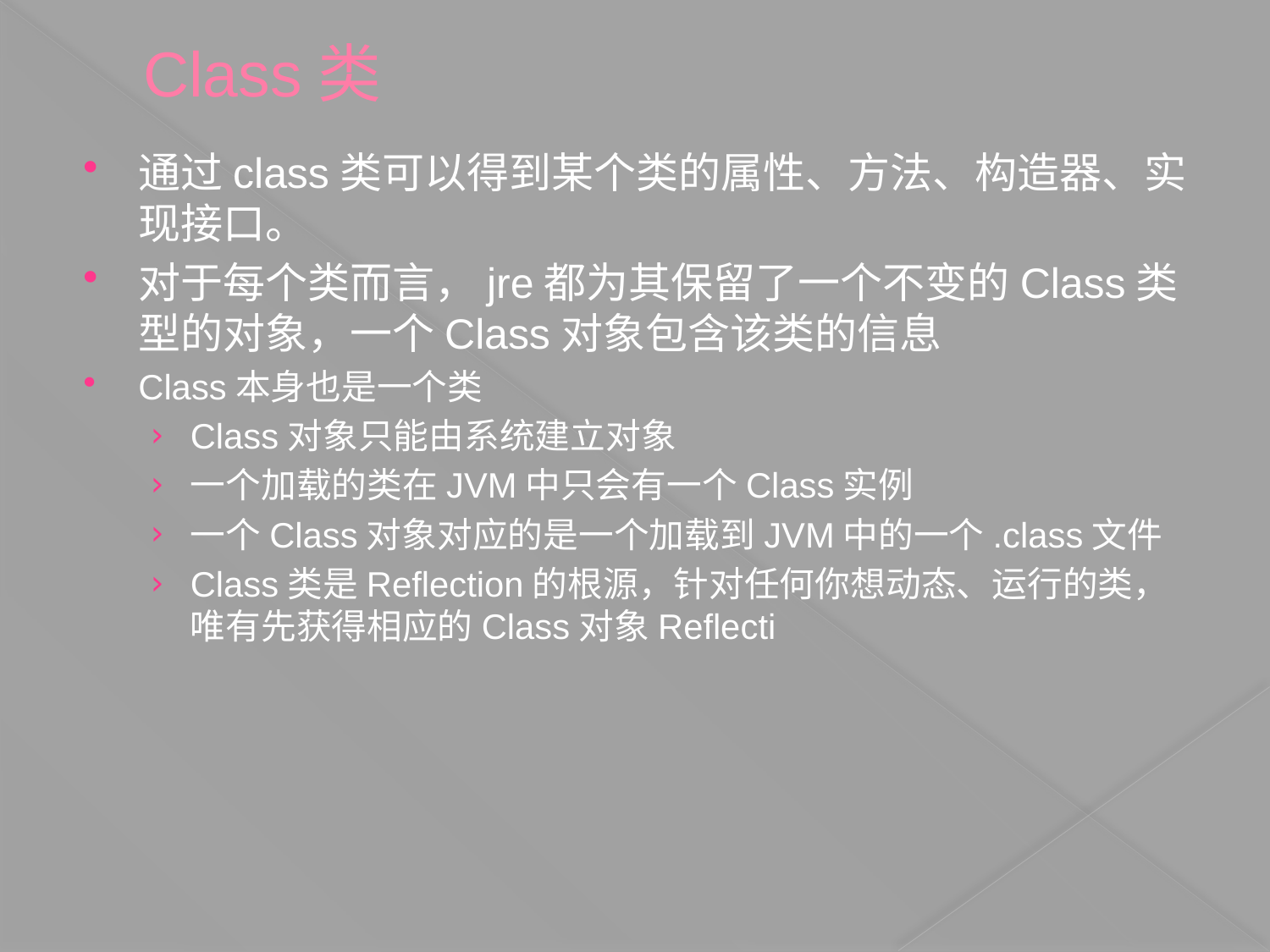

# Class类
通过class类可以得到某个类的属性、方法、构造器、实现接口。
对于每个类而言，jre都为其保留了一个不变的Class类型的对象，一个Class对象包含该类的信息
Class本身也是一个类
Class对象只能由系统建立对象
一个加载的类在JVM中只会有一个Class实例
一个Class对象对应的是一个加载到JVM中的一个.class文件
Class类是Reflection的根源，针对任何你想动态、运行的类，唯有先获得相应的Class对象Reflecti